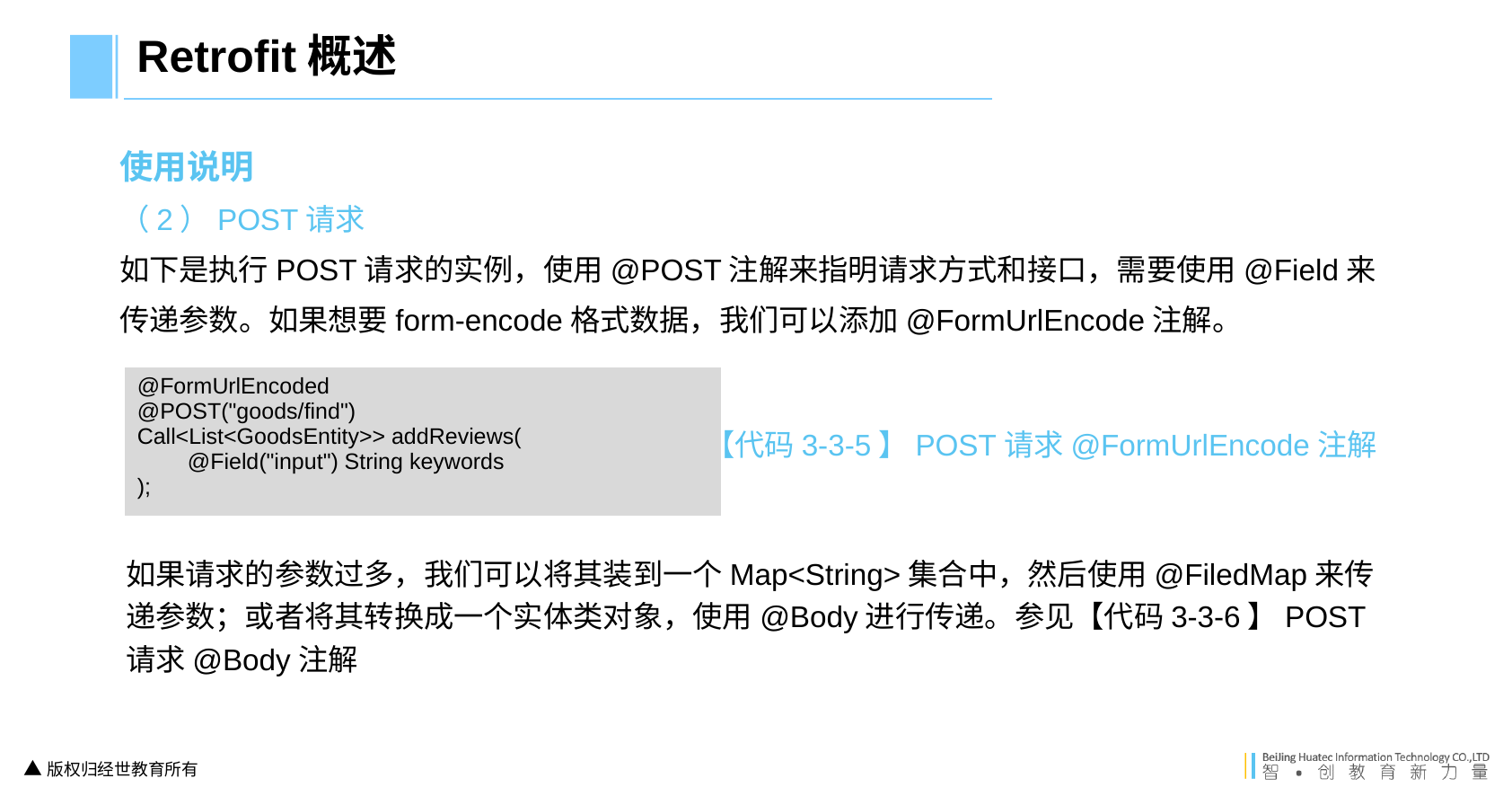

Retrofit概述

使用说明
（2）POST请求
如下是执行POST请求的实例，使用@POST注解来指明请求方式和接口，需要使用@Field来传递参数。如果想要form-encode格式数据，我们可以添加@FormUrlEncode注解。
| @FormUrlEncoded @POST("goods/find") Call<List<GoodsEntity>> addReviews( @Field("input") String keywords ); |
| --- |
【代码3-3-5】POST请求@FormUrlEncode注解
如果请求的参数过多，我们可以将其装到一个Map<String>集合中，然后使用@FiledMap来传递参数；或者将其转换成一个实体类对象，使用@Body进行传递。参见【代码3-3-6】POST请求@Body注解